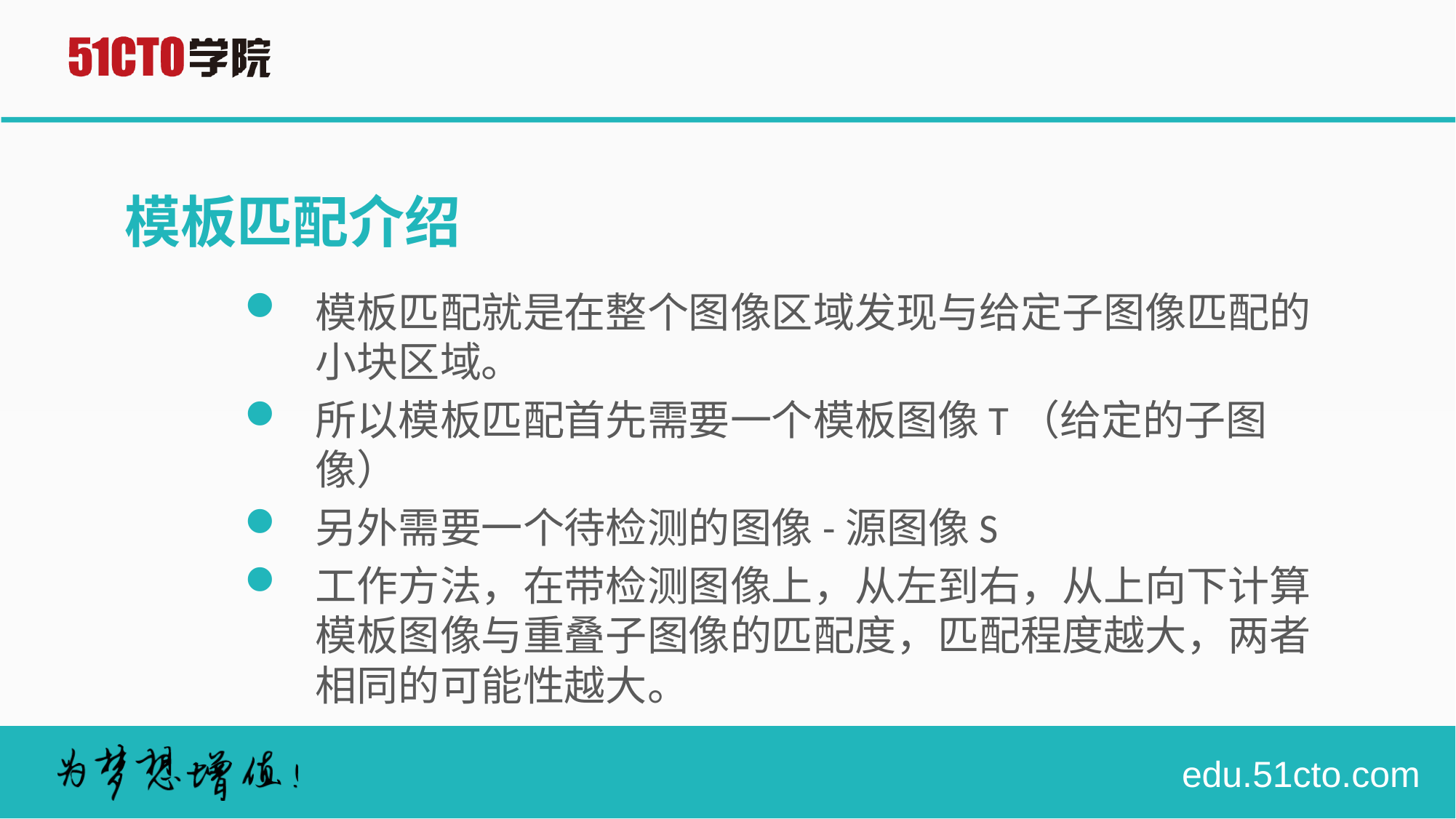

# 模板匹配介绍
模板匹配就是在整个图像区域发现与给定子图像匹配的小块区域。
所以模板匹配首先需要一个模板图像T（给定的子图像）
另外需要一个待检测的图像-源图像S
工作方法，在带检测图像上，从左到右，从上向下计算模板图像与重叠子图像的匹配度，匹配程度越大，两者相同的可能性越大。